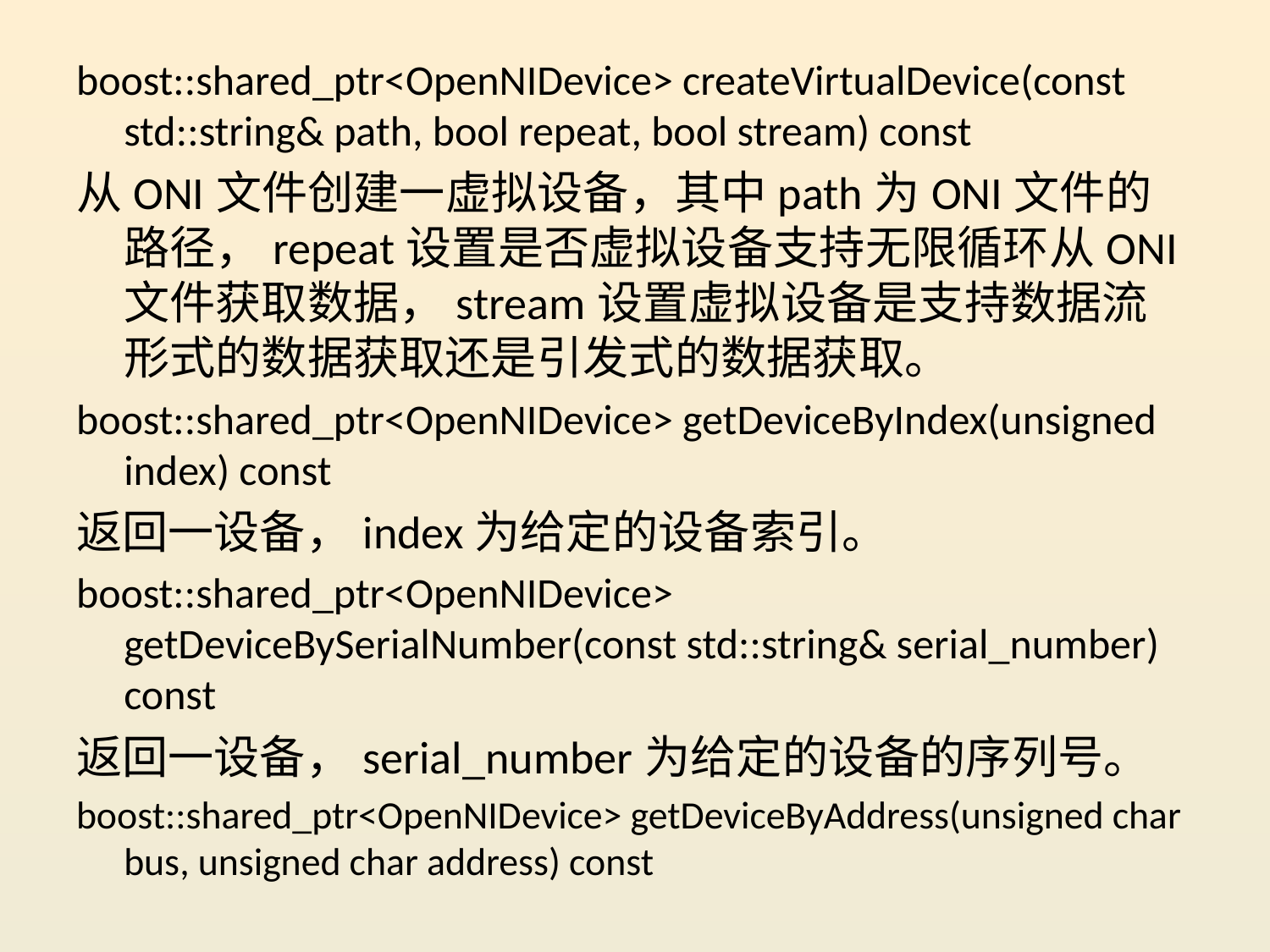

boost::shared_ptr<OpenNIDevice> createVirtualDevice(const std::string& path, bool repeat, bool stream) const
从ONI文件创建一虚拟设备，其中path为ONI文件的路径，repeat设置是否虚拟设备支持无限循环从ONI文件获取数据，stream设置虚拟设备是支持数据流形式的数据获取还是引发式的数据获取。
boost::shared_ptr<OpenNIDevice> getDeviceByIndex(unsigned index) const
返回一设备，index为给定的设备索引。
boost::shared_ptr<OpenNIDevice> getDeviceBySerialNumber(const std::string& serial_number) const
返回一设备，serial_number为给定的设备的序列号。
boost::shared_ptr<OpenNIDevice> getDeviceByAddress(unsigned char bus, unsigned char address) const